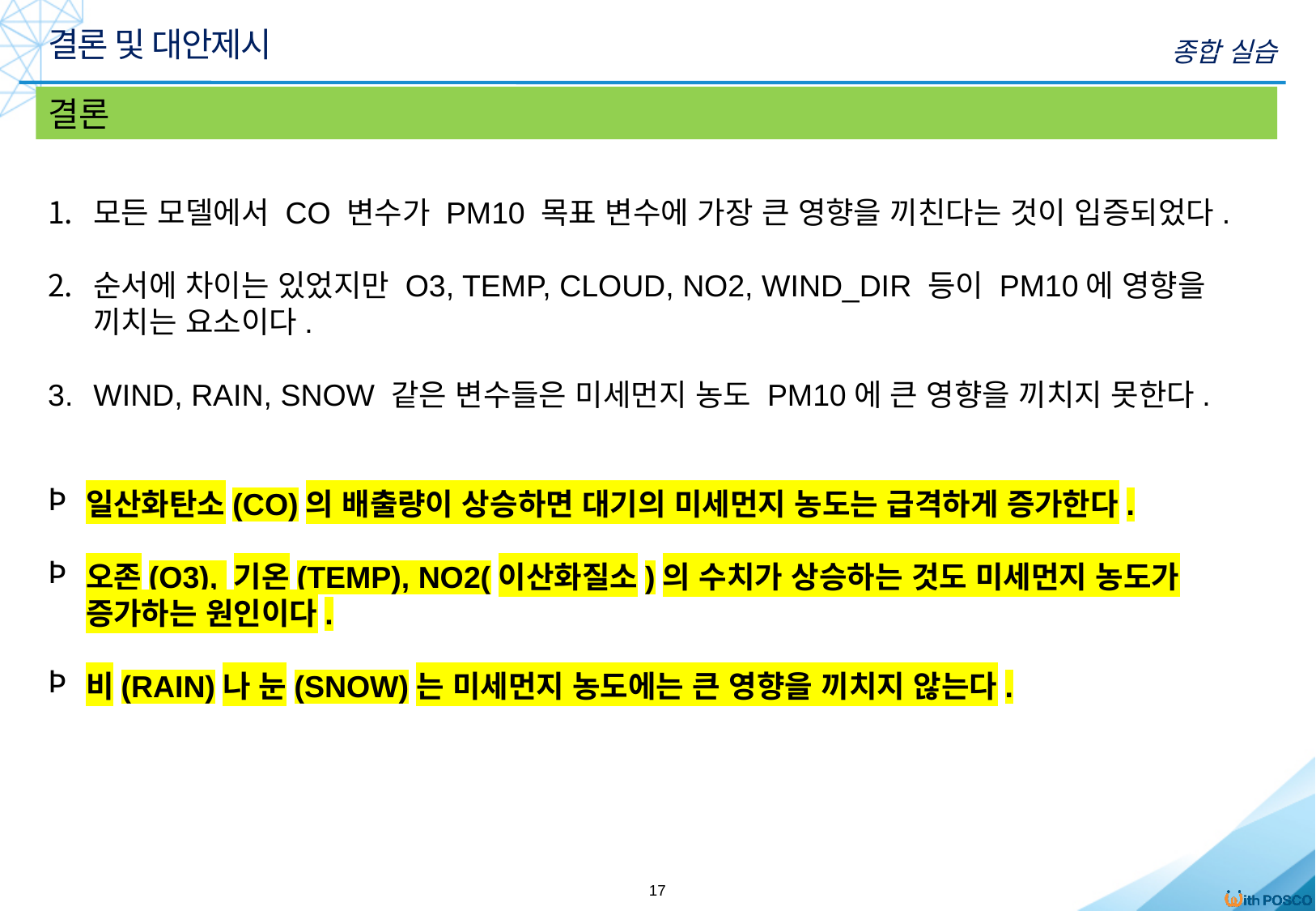

결론 및 대안제시
종합 실습
결론
모든 모델에서 CO 변수가 PM10 목표 변수에 가장 큰 영향을 끼친다는 것이 입증되었다.

순서에 차이는 있었지만 O3, TEMP, CLOUD, NO2, WIND_DIR 등이 PM10에 영향을 끼치는 요소이다.

WIND, RAIN, SNOW 같은 변수들은 미세먼지 농도 PM10에 큰 영향을 끼치지 못한다.

일산화탄소(CO)의 배출량이 상승하면 대기의 미세먼지 농도는 급격하게 증가한다.

오존(O3), 기온(TEMP), NO2(이산화질소)의 수치가 상승하는 것도 미세먼지 농도가 증가하는 원인이다.

비(RAIN)나 눈(SNOW)는 미세먼지 농도에는 큰 영향을 끼치지 않는다.